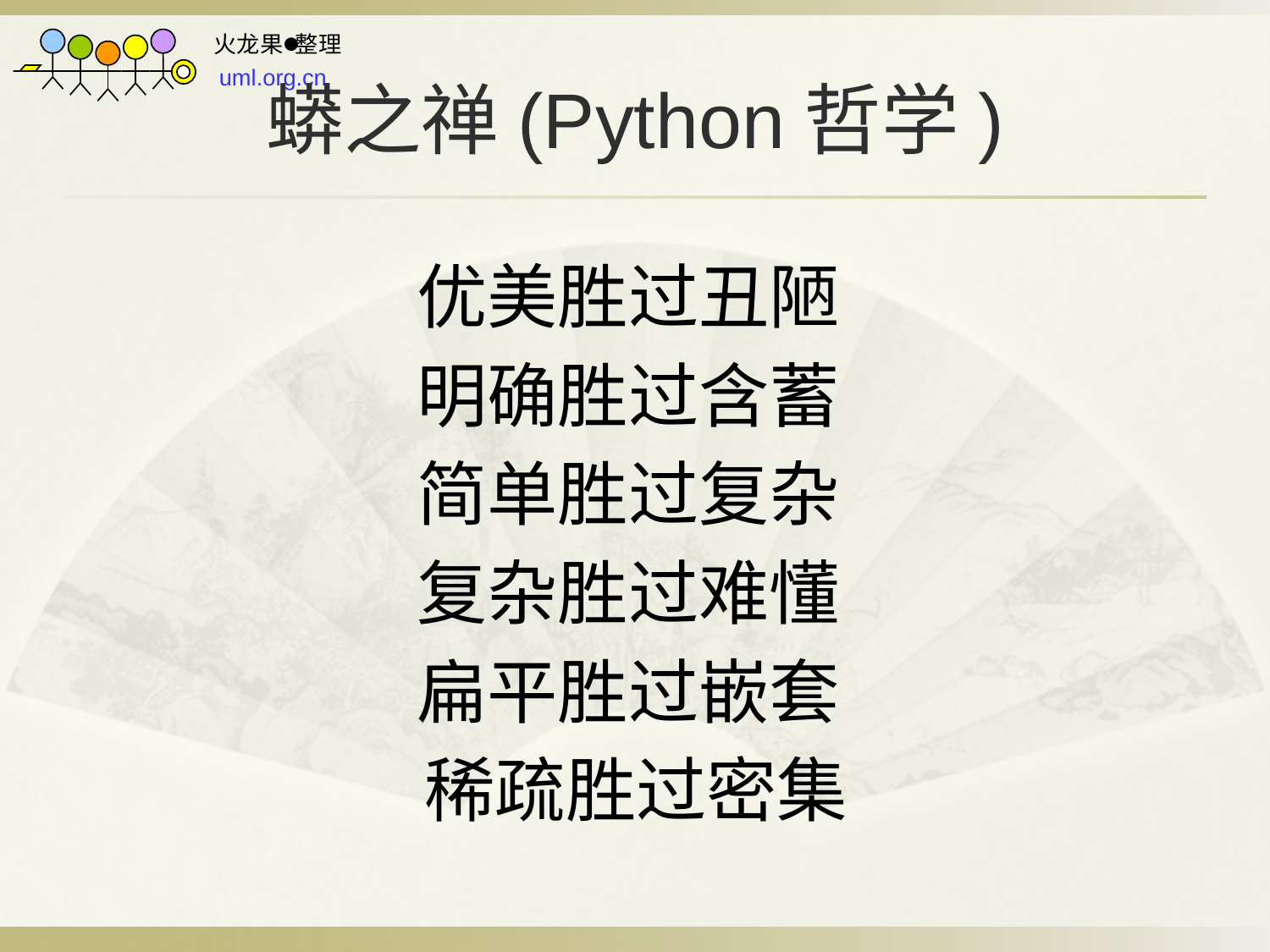

# 蟒之禅(Python哲学)
优美胜过丑陋
明确胜过含蓄
简单胜过复杂
复杂胜过难懂
扁平胜过嵌套
稀疏胜过密集